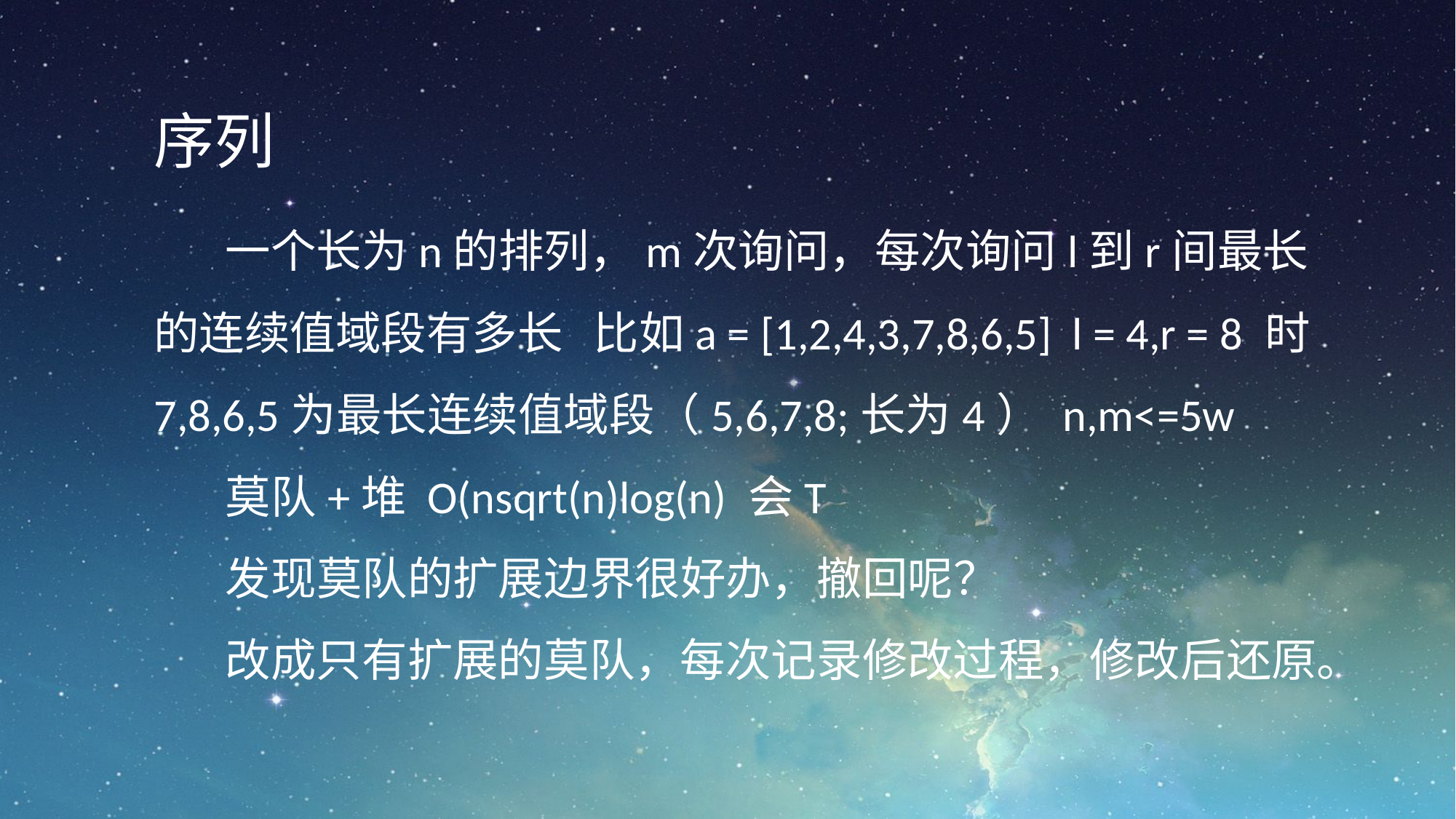

序列
一个长为n的排列，m次询问，每次询问l到r间最长的连续值域段有多长   比如a = [1,2,4,3,7,8,6,5]  l = 4,r = 8 时 7,8,6,5为最长连续值域段（5,6,7,8;长为4） n,m<=5w
莫队+堆 O(nsqrt(n)log(n) 会T
发现莫队的扩展边界很好办，撤回呢？
改成只有扩展的莫队，每次记录修改过程，修改后还原。